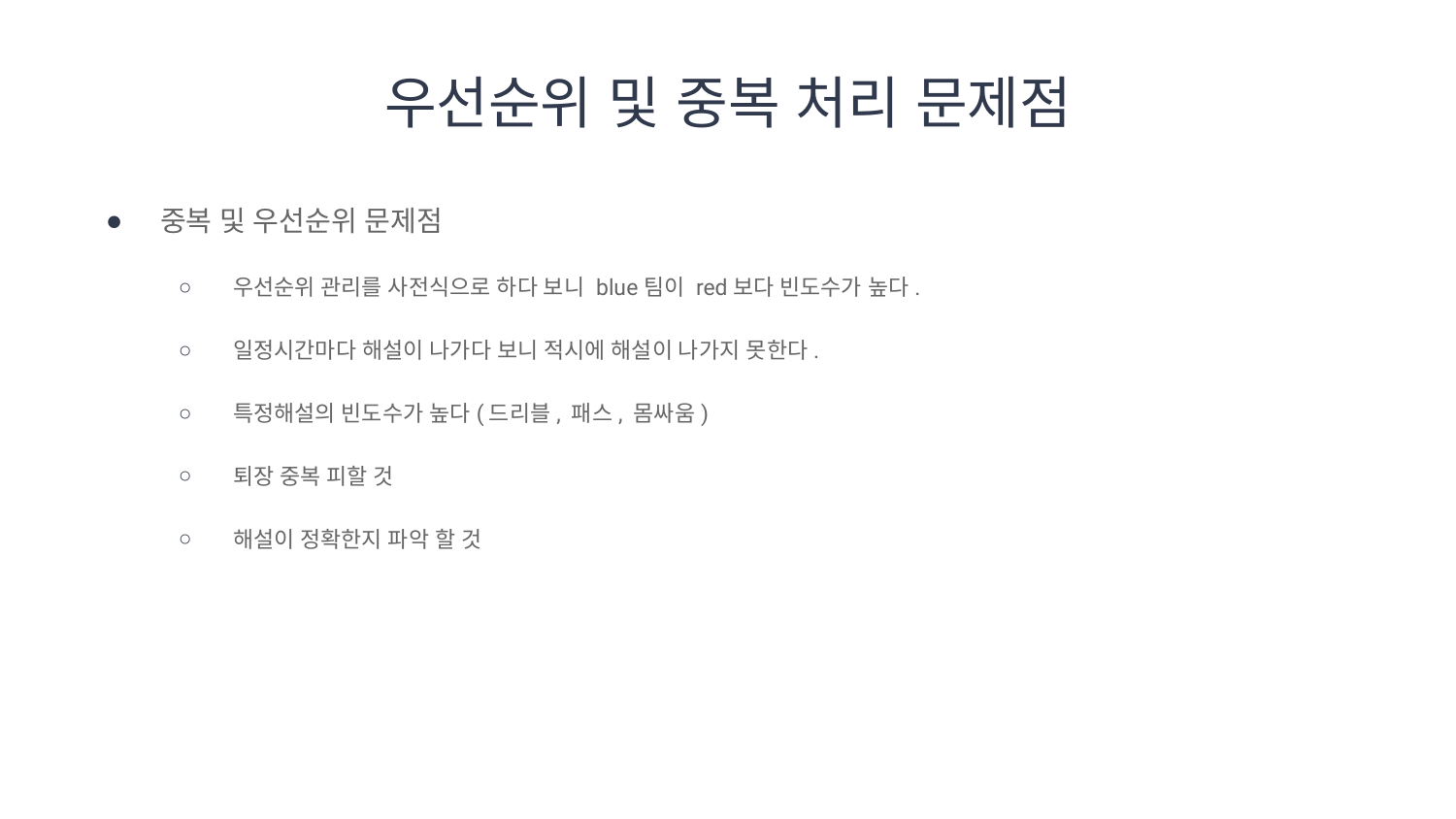

# 우선순위 및 중복 처리 문제점
중복 및 우선순위 문제점
우선순위 관리를 사전식으로 하다 보니 blue팀이 red보다 빈도수가 높다.
일정시간마다 해설이 나가다 보니 적시에 해설이 나가지 못한다.
특정해설의 빈도수가 높다(드리블, 패스, 몸싸움)
퇴장 중복 피할 것
해설이 정확한지 파악 할 것